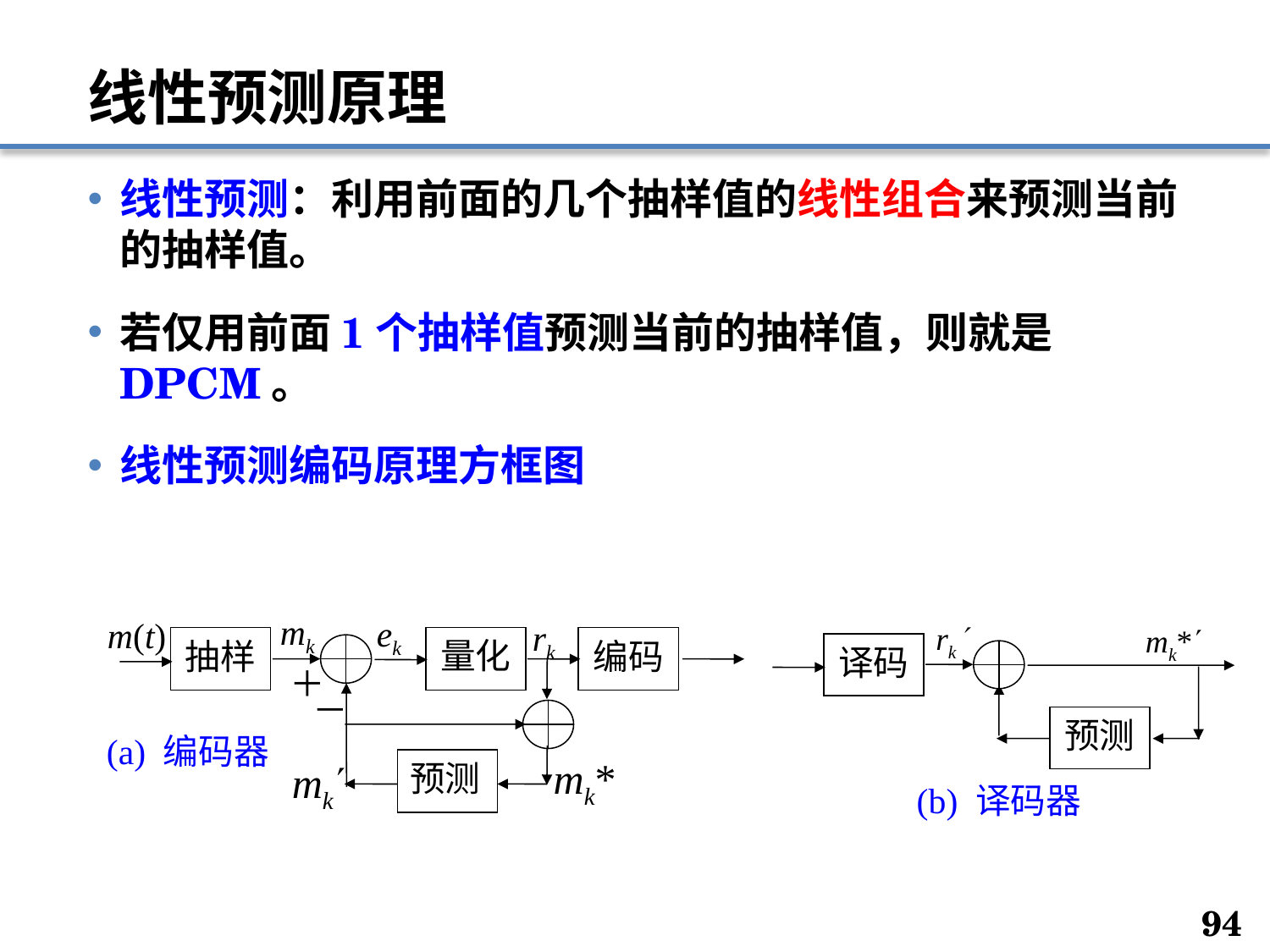

# 线性预测原理
线性预测：利用前面的几个抽样值的线性组合来预测当前的抽样值。
若仅用前面1个抽样值预测当前的抽样值，则就是DPCM。
线性预测编码原理方框图

mk
ek
m(t)
rk
量化
抽样

编码

预测

－
mk*
mk′
(a) 编码器
＋
rk′
mk*′
译码

预测

(b) 译码器
94